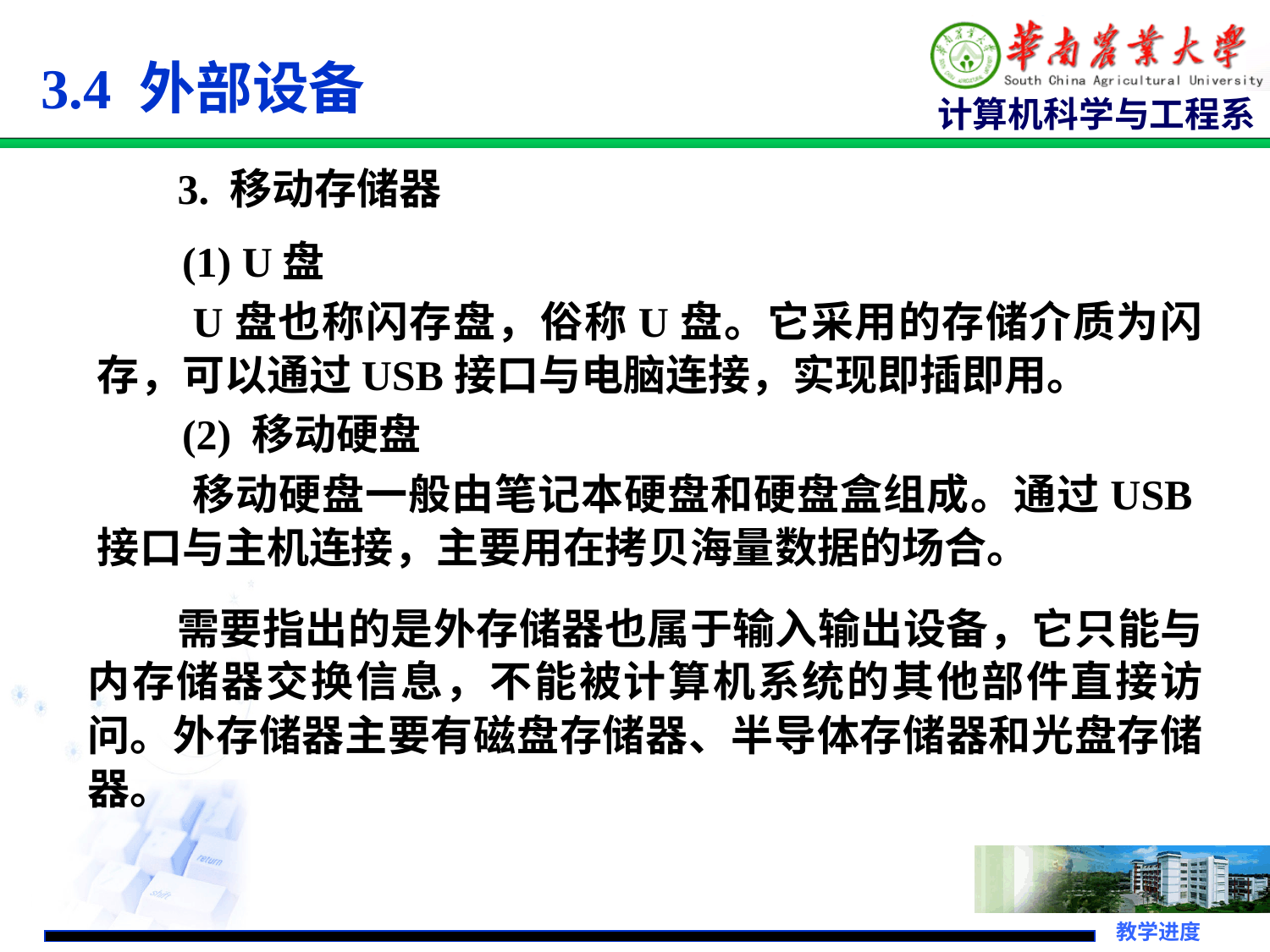

3.4 外部设备
3. 移动存储器
        (1) U盘
        U盘也称闪存盘，俗称U盘。它采用的存储介质为闪存，可以通过USB接口与电脑连接，实现即插即用。
        (2) 移动硬盘
        移动硬盘一般由笔记本硬盘和硬盘盒组成。通过USB接口与主机连接，主要用在拷贝海量数据的场合。
        需要指出的是外存储器也属于输入输出设备，它只能与内存储器交换信息，不能被计算机系统的其他部件直接访问。外存储器主要有磁盘存储器、半导体存储器和光盘存储器。